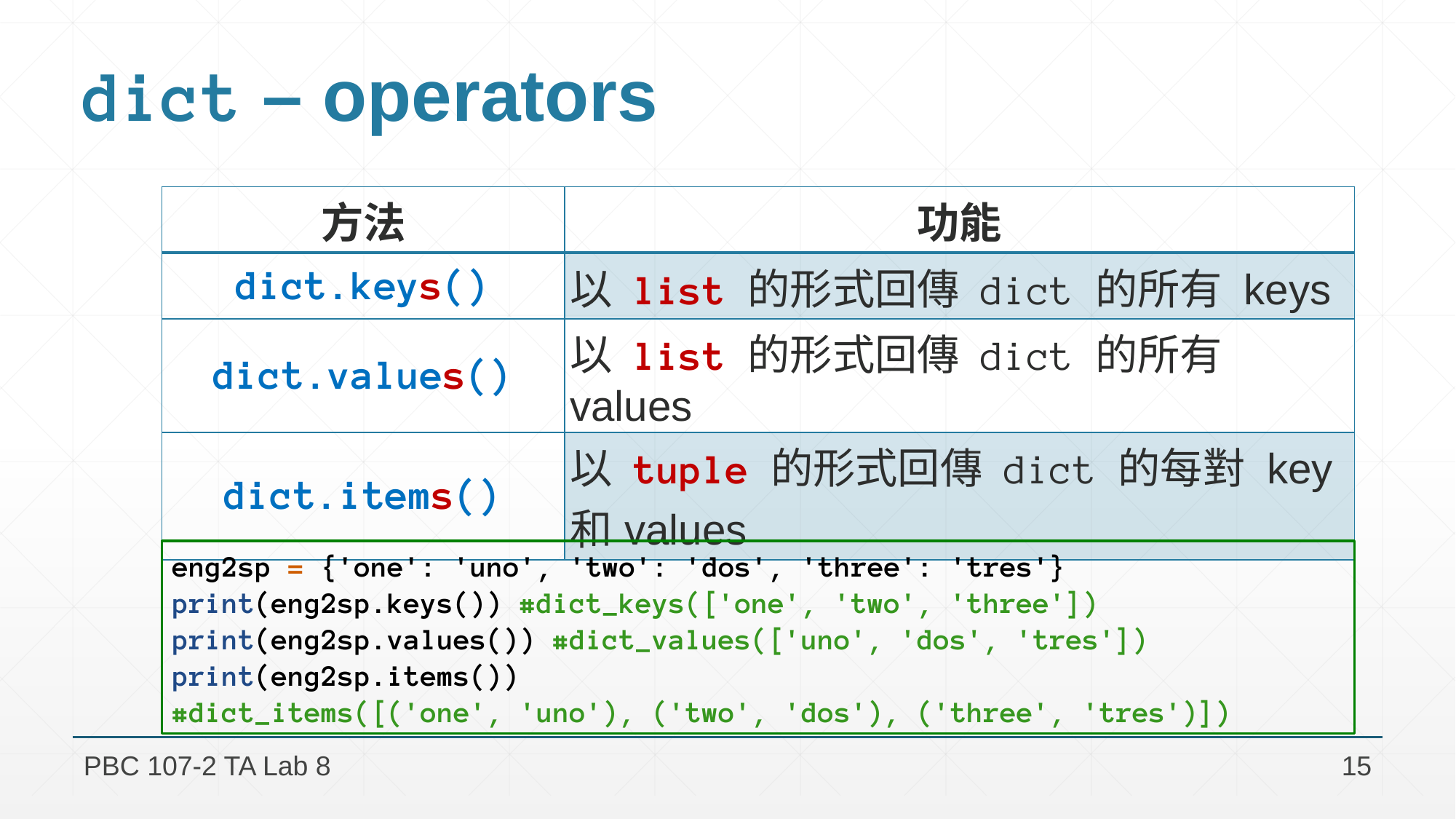

# dict – operators
| 方法 | 功能 |
| --- | --- |
| dict.keys() | 以 list 的形式回傳 dict 的所有 keys |
| dict.values() | 以 list 的形式回傳 dict 的所有 values |
| dict.items() | 以 tuple 的形式回傳 dict 的每對 key 和values |
eng2sp = {'one': 'uno', 'two': 'dos', 'three': 'tres'}
print(eng2sp.keys()) #dict_keys(['one', 'two', 'three'])
print(eng2sp.values()) #dict_values(['uno', 'dos', 'tres'])
print(eng2sp.items())
#dict_items([('one', 'uno'), ('two', 'dos'), ('three', 'tres')])
PBC 107-2 TA Lab 8
15